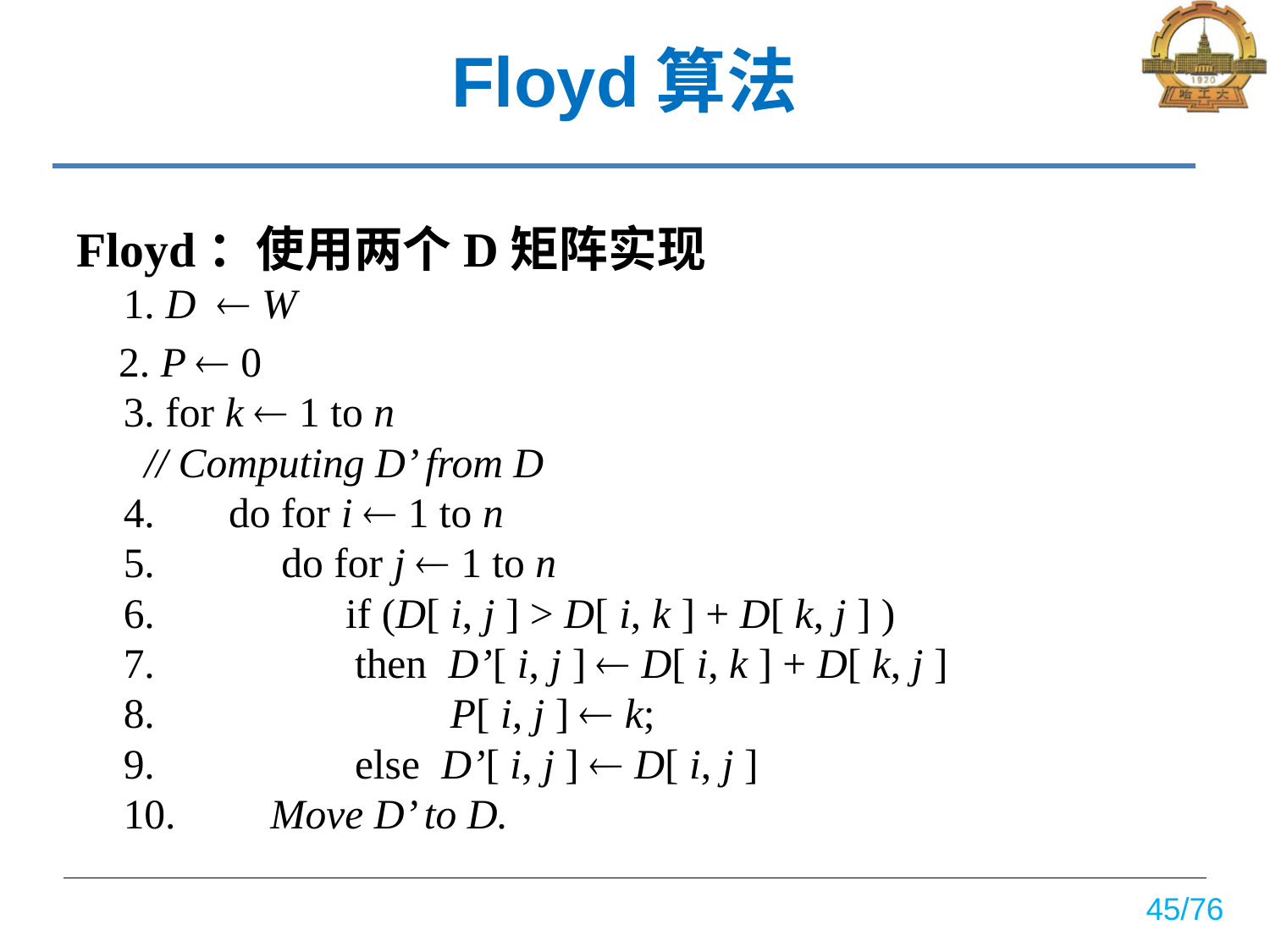

Floyd算法
Floyd：使用两个D矩阵实现
1. D  ← W
    2. P ← 0
3. for k ← 1 to n
	  // Computing D’ from D
4.       do for i ← 1 to n
5.            do for j ← 1 to n
6.                  if (D[ i, j ] > D[ i, k ] + D[ k, j ] )
7.		          then  D’[ i, j ] ← D[ i, k ] + D[ k, j ]
8.		                   P[ i, j ] ← k;
9.		          else  D’[ i, j ] ← D[ i, j ]
10.	  Move D’ to D.